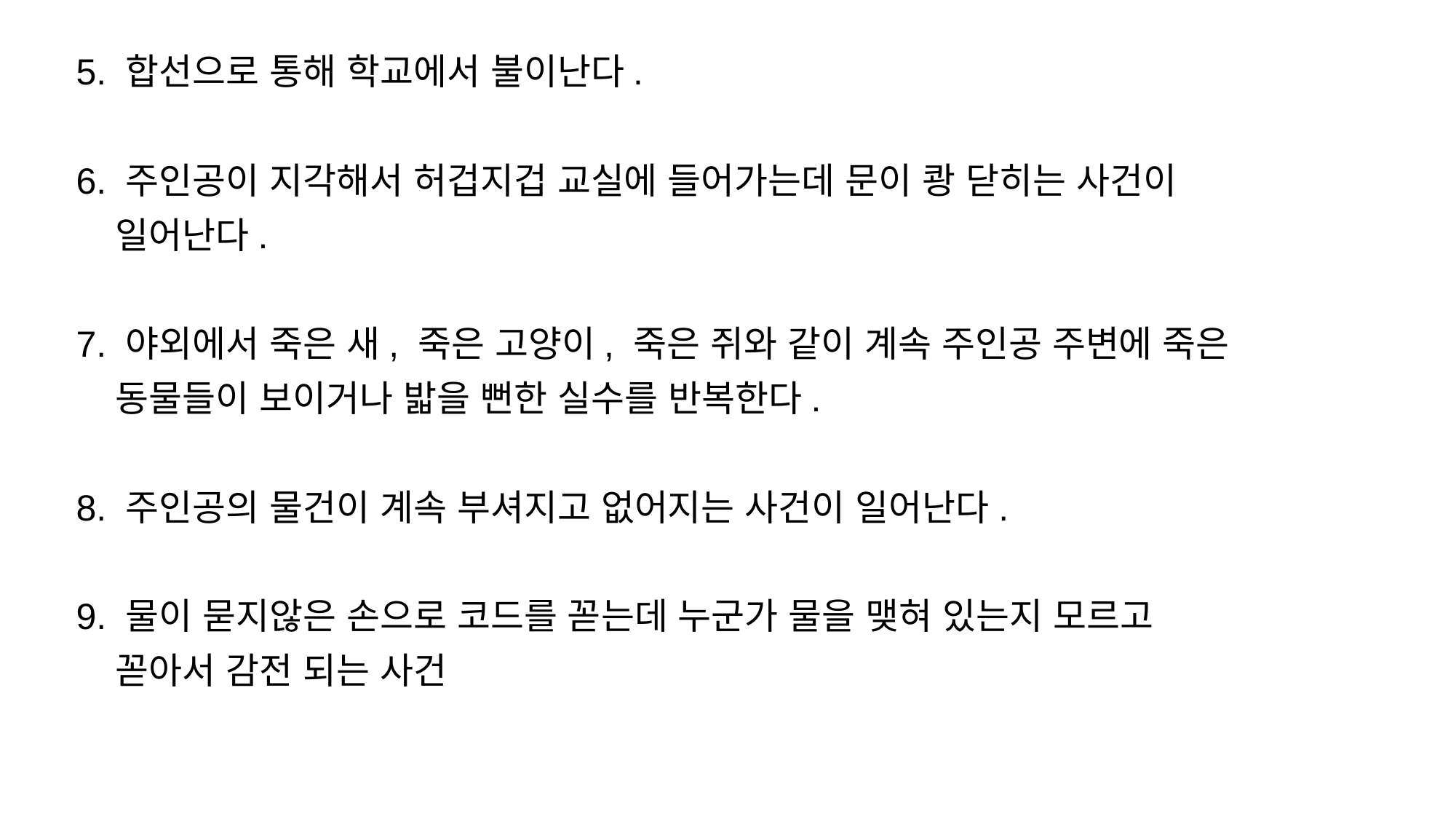

5. 합선으로 통해 학교에서 불이난다.

6. 주인공이 지각해서 허겁지겁 교실에 들어가는데 문이 쾅 닫히는 사건이
   일어난다.

7. 야외에서 죽은 새, 죽은 고양이, 죽은 쥐와 같이 계속 주인공 주변에 죽은
   동물들이 보이거나 밟을 뻔한 실수를 반복한다.

8. 주인공의 물건이 계속 부셔지고 없어지는 사건이 일어난다.

9. 물이 묻지않은 손으로 코드를 꼳는데 누군가 물을 맺혀 있는지 모르고
   꼳아서 감전 되는 사건